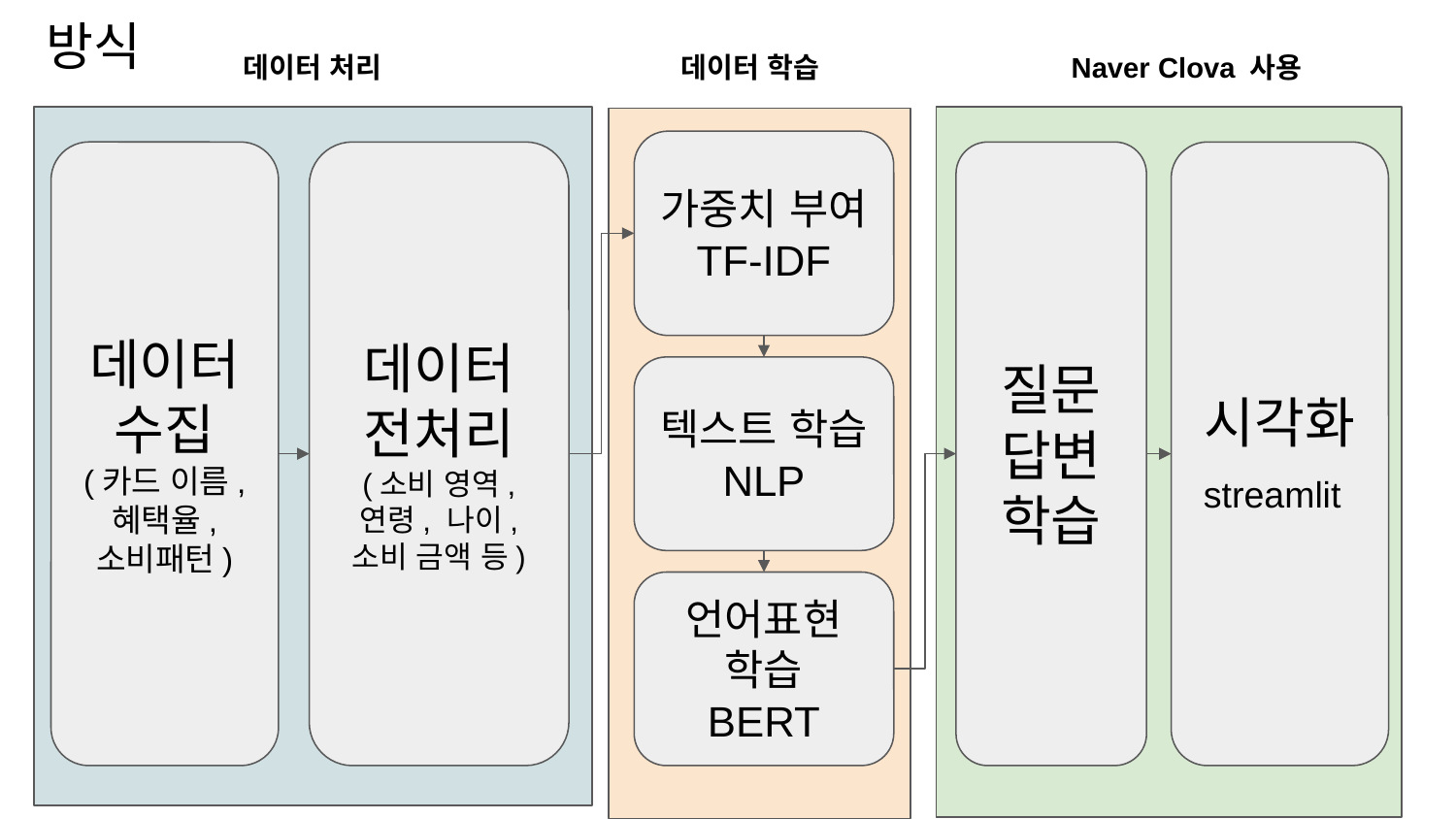

# 방식
데이터 처리
데이터 학습
Naver Clova 사용

가중치 부여
TF-IDF
데이터 수집
(카드 이름, 혜택율, 소비패턴)
데이터 전처리
(소비 영역, 연령, 나이, 소비 금액 등)
질문
답변 학습
시각화
streamlit
텍스트 학습
NLP
언어표현 학습
BERT